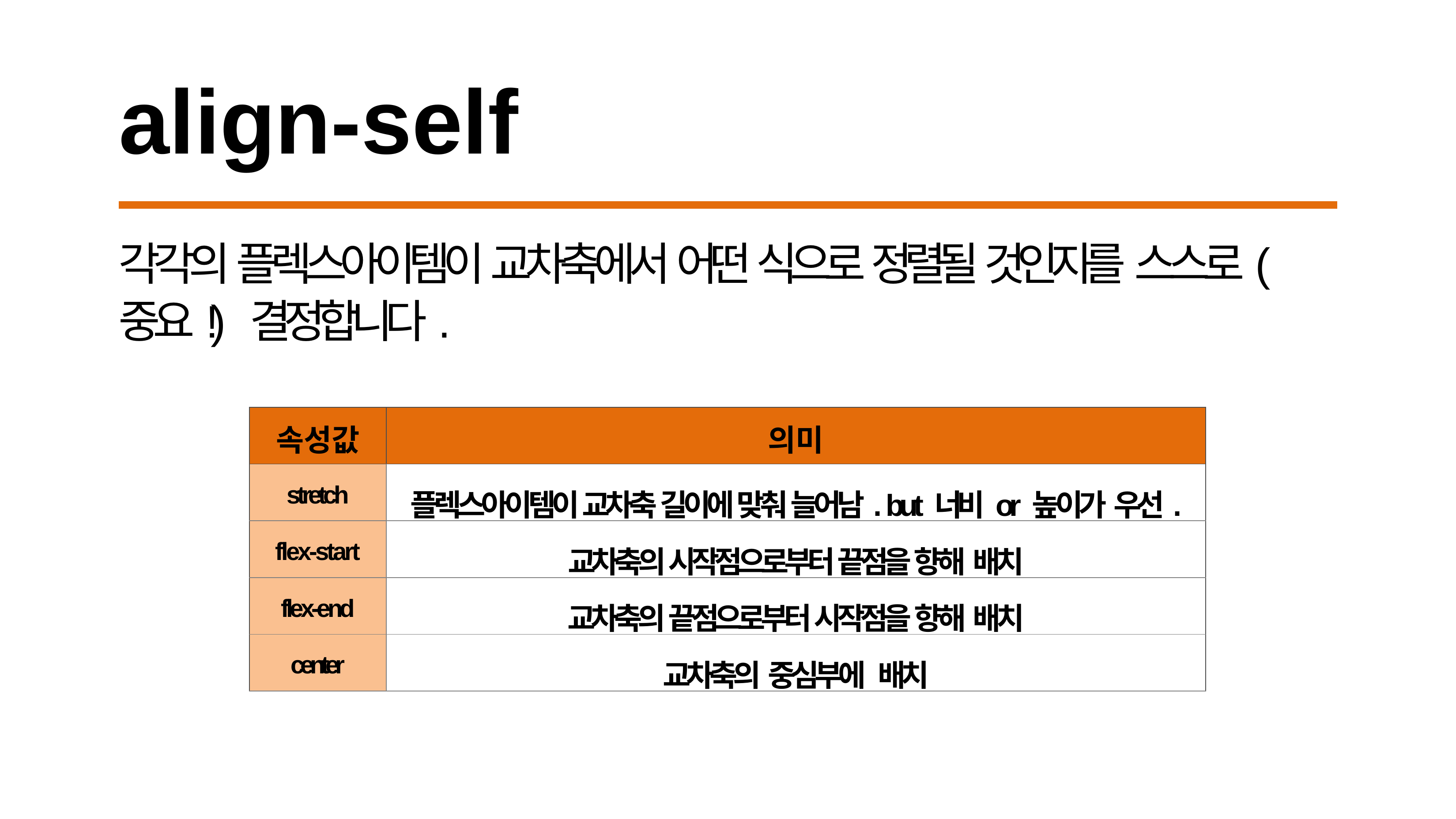

# align-self

각각의 플렉스아이템이 교차축에서 어떤 식으로 정렬될 것인지를  스스로(중요!) 결정합니다.
| 속성값 | 의미 |
| --- | --- |
| stretch | 플렉스아이템이 교차축 길이에 맞춰 늘어남. but 너비 or 높이가 우선. |
| flex-start | 교차축의 시작점으로부터 끝점을 향해 배치 |
| flex-end | 교차축의 끝점으로부터 시작점을 향해 배치 |
| center | 교차축의 중심부에 배치 |